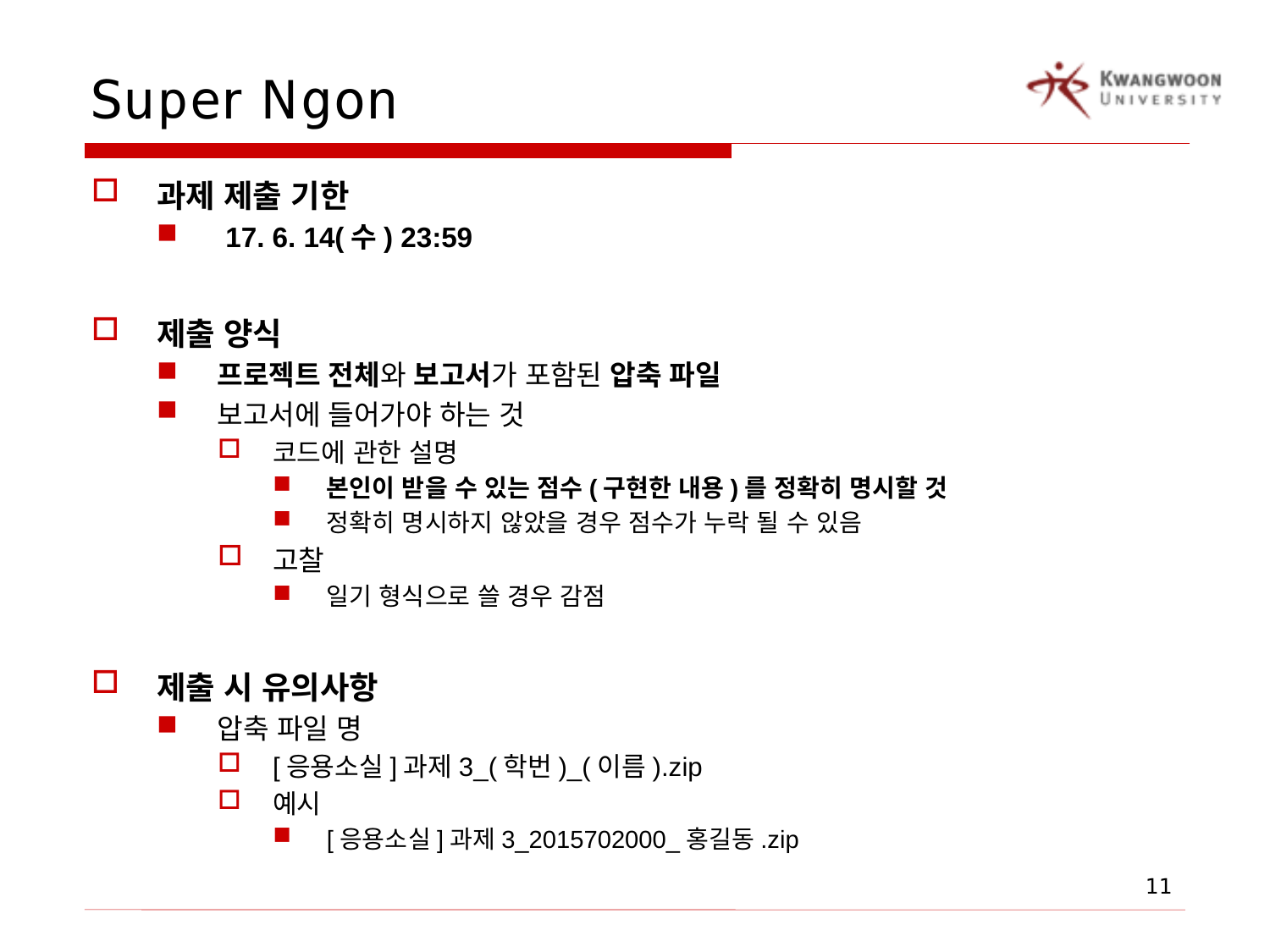

# Super Ngon
과제 제출 기한
 17. 6. 14(수) 23:59

제출 양식
프로젝트 전체와 보고서가 포함된 압축 파일
보고서에 들어가야 하는 것
코드에 관한 설명
본인이 받을 수 있는 점수(구현한 내용)를 정확히 명시할 것
정확히 명시하지 않았을 경우 점수가 누락 될 수 있음
고찰
일기 형식으로 쓸 경우 감점

제출 시 유의사항
압축 파일 명
[응용소실]과제3_(학번)_(이름).zip
예시
[응용소실]과제3_2015702000_홍길동.zip

11